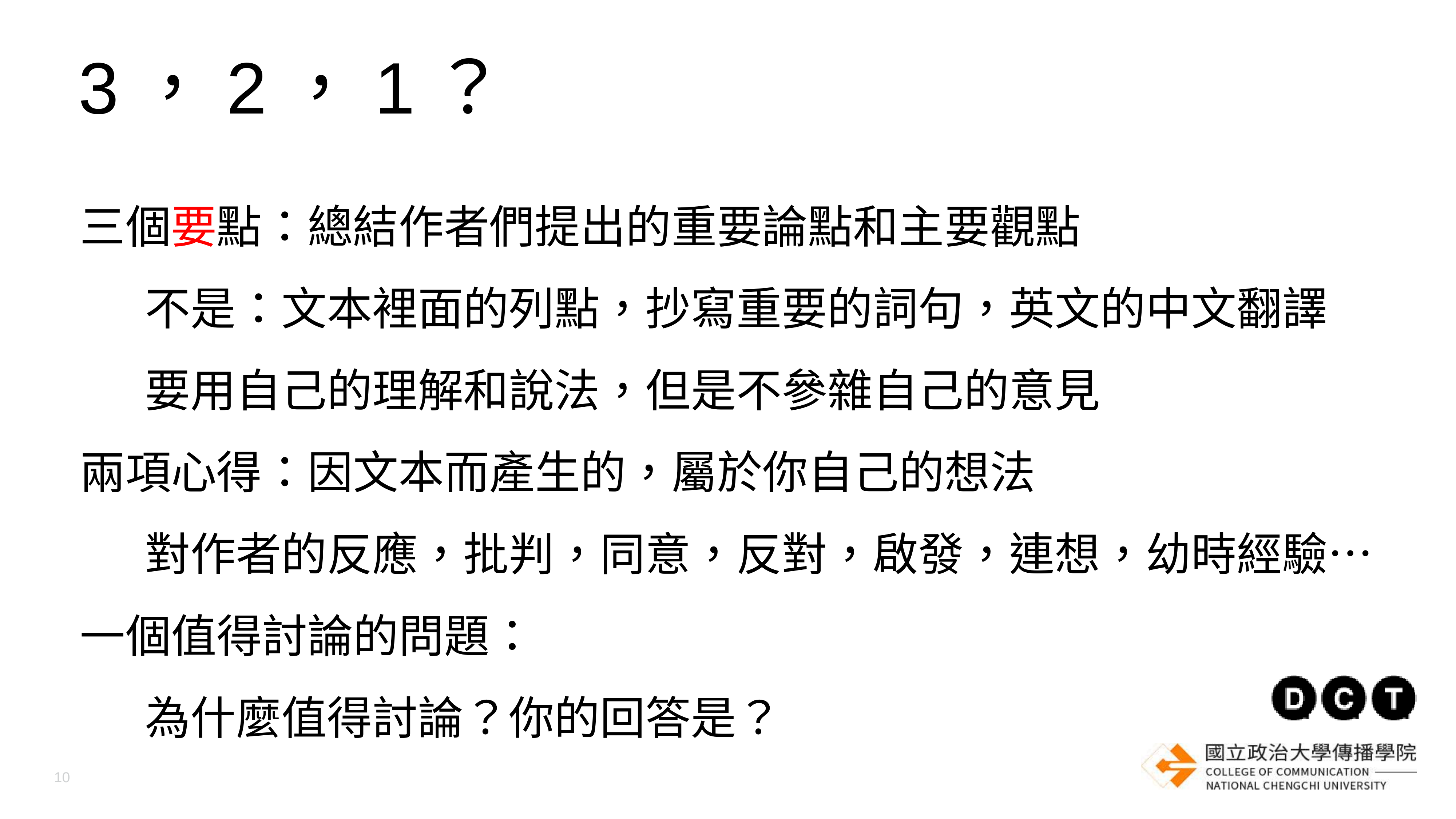

3，2，1？
三個要點：總結作者們提出的重要論點和主要觀點
不是：文本裡面的列點，抄寫重要的詞句，英文的中文翻譯
要用自己的理解和說法，但是不參雜自己的意見
兩項心得：因文本而產生的，屬於你自己的想法
對作者的反應，批判，同意，反對，啟發，連想，幼時經驗…
一個值得討論的問題：
為什麼值得討論？你的回答是？